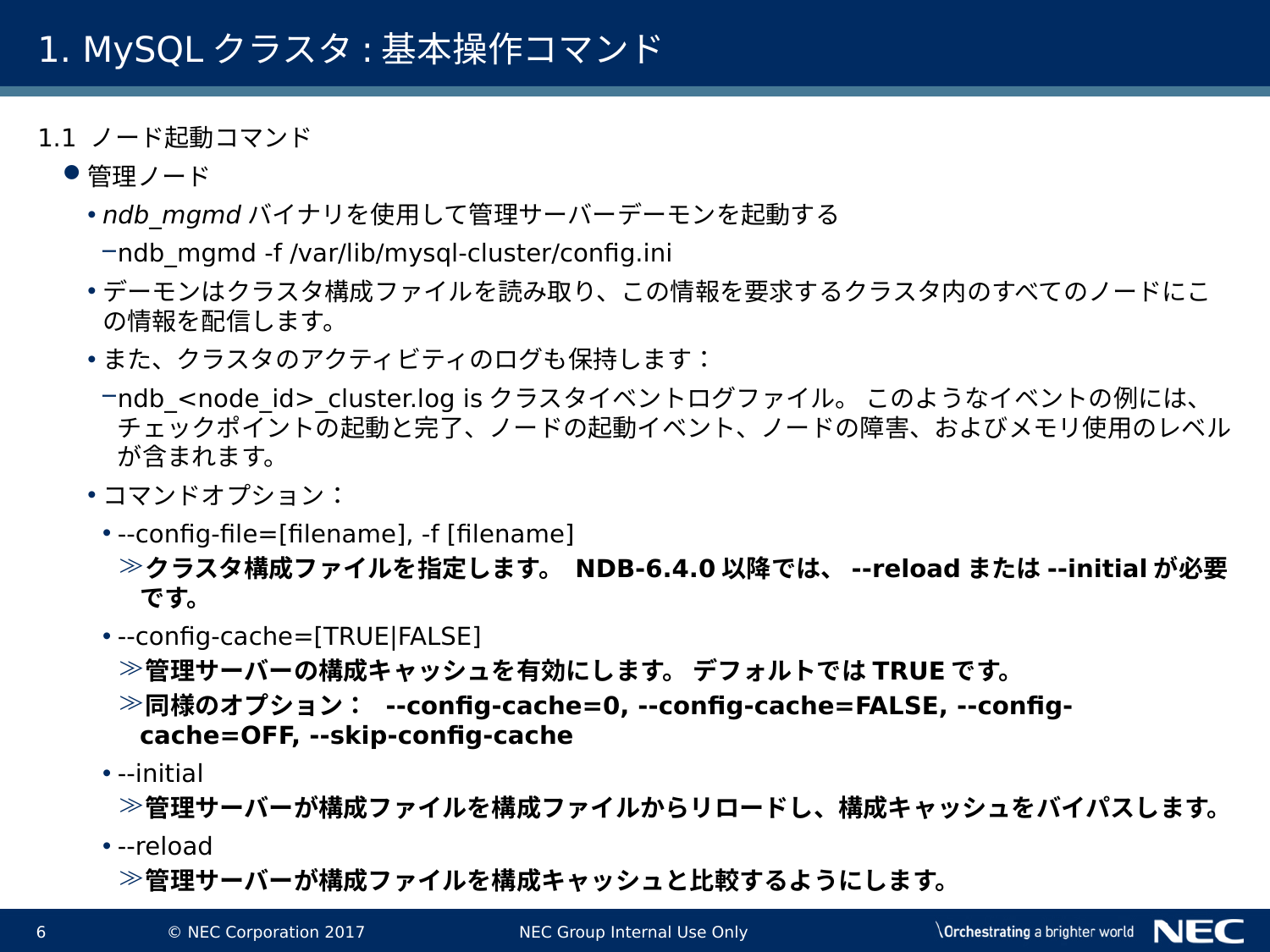

# 1. MySQLクラスタ:基本操作コマンド
1.1 ノード起動コマンド
管理ノード
ndb_mgmdバイナリを使用して管理サーバーデーモンを起動する
ndb_mgmd -f /var/lib/mysql-cluster/config.ini
デーモンはクラスタ構成ファイルを読み取り、この情報を要求するクラスタ内のすべてのノードにこの情報を配信します。
また、クラスタのアクティビティのログも保持します：
ndb_<node_id>_cluster.log isクラスタイベントログファイル。 このようなイベントの例には、チェックポイントの起動と完了、ノードの起動イベント、ノードの障害、およびメモリ使用のレベルが含まれます。
コマンドオプション：
--config-file=[filename], -f [filename]
クラスタ構成ファイルを指定します。 NDB-6.4.0以降では、--reloadまたは--initialが必要です。
--config-cache=[TRUE|FALSE]
管理サーバーの構成キャッシュを有効にします。 デフォルトではTRUEです。
同様のオプション：  --config-cache=0, --config-cache=FALSE, --config-cache=OFF, --skip-config-cache
--initial
管理サーバーが構成ファイルを構成ファイルからリロードし、構成キャッシュをバイパスします。
--reload
管理サーバーが構成ファイルを構成キャッシュと比較するようにします。